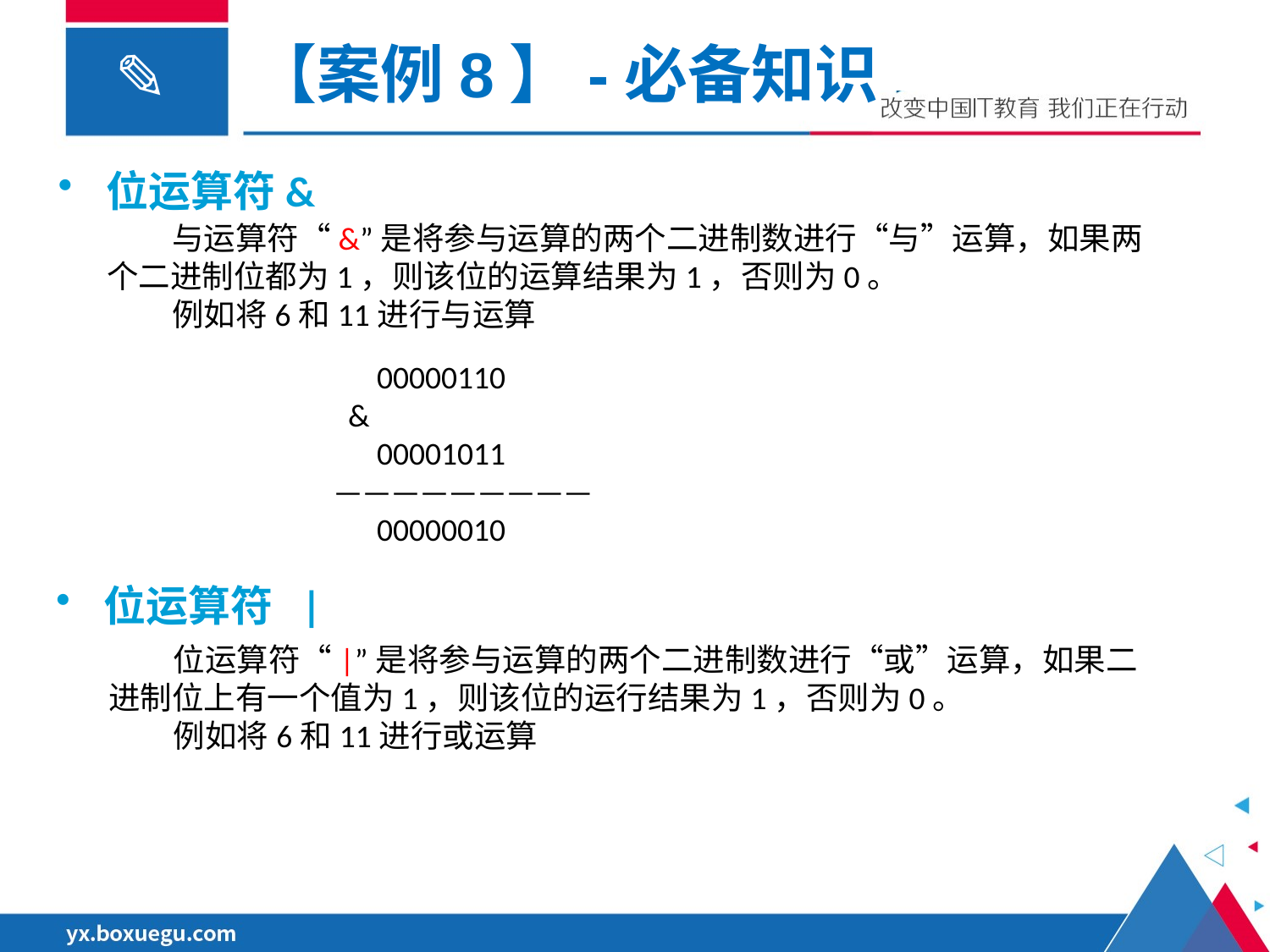

【案例8】-必备知识
位运算符&
与运算符“&”是将参与运算的两个二进制数进行“与”运算，如果两个二进制位都为1，则该位的运算结果为1，否则为0。
例如将6和11进行与运算
      00000110
  &
      00001011
—————————
      00000010
位运算符  |
位运算符“|”是将参与运算的两个二进制数进行“或”运算，如果二进制位上有一个值为1，则该位的运行结果为1，否则为0。
例如将6和11进行或运算